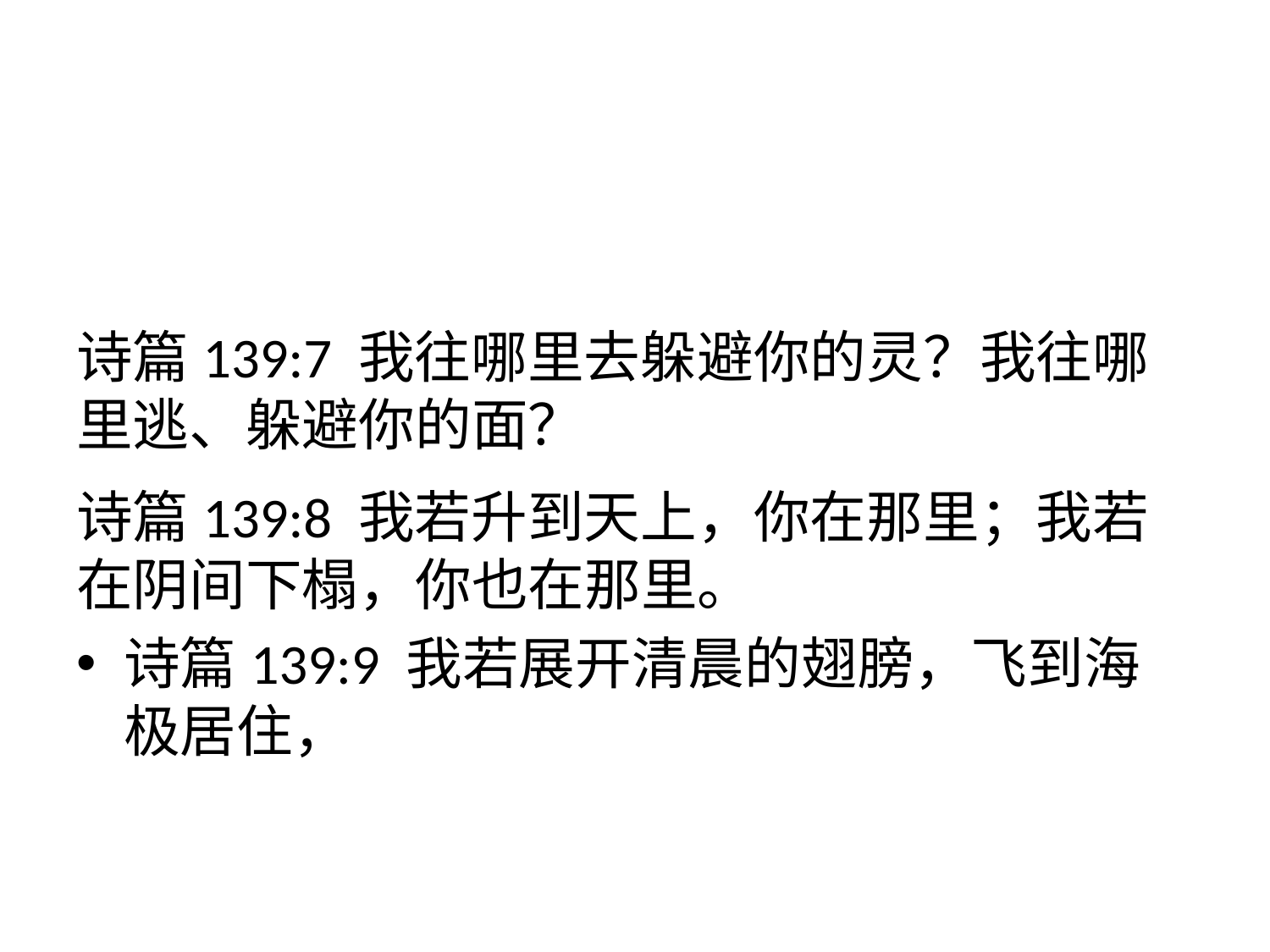

#

诗篇139:7 我往哪里去躲避你的灵？我往哪里逃、躲避你的面？
诗篇139:8 我若升到天上，你在那里；我若在阴间下榻，你也在那里。
诗篇139:9 我若展开清晨的翅膀，飞到海极居住，